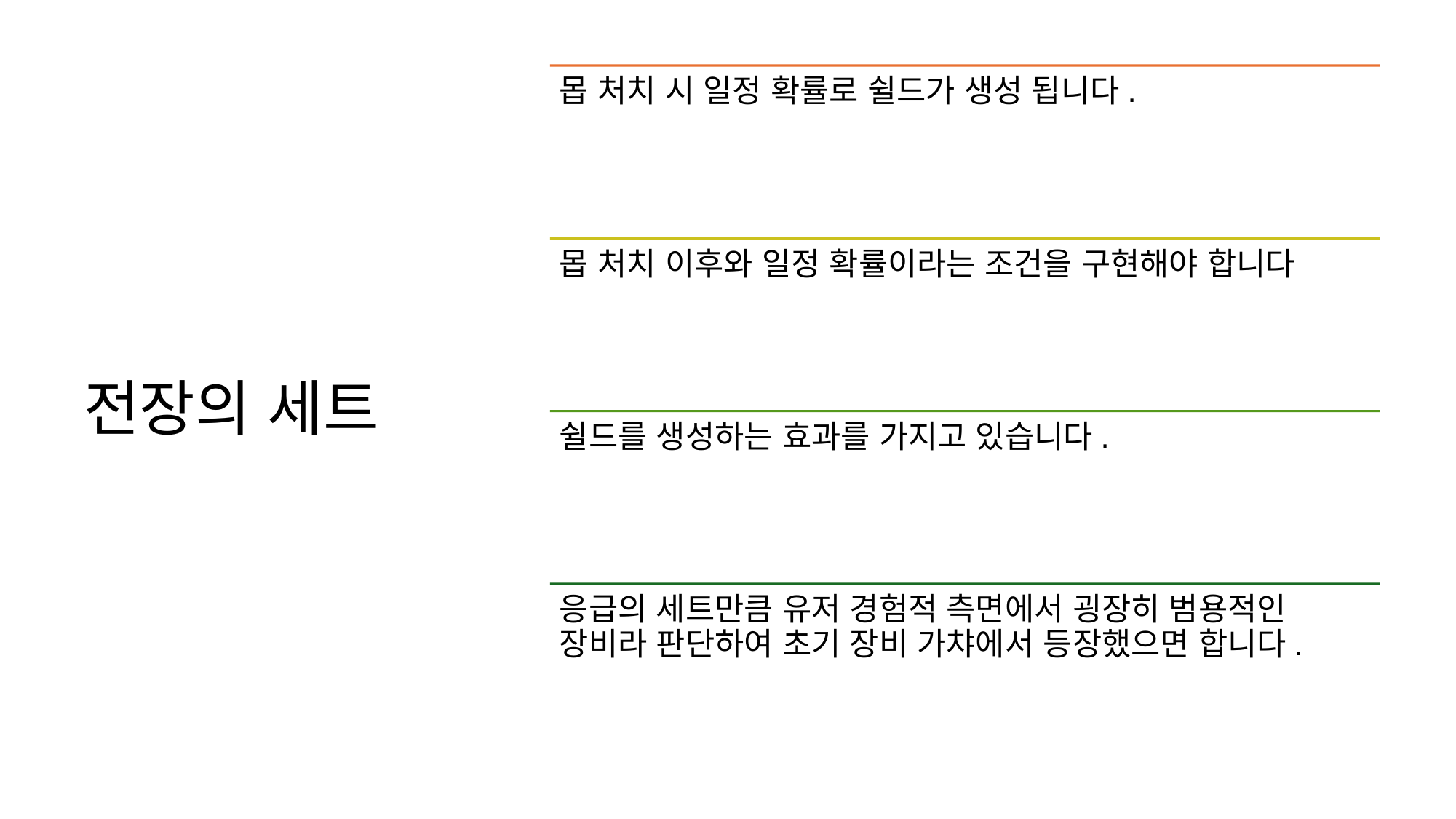

# 전장의 세트
몹 처치 시 일정 확률로 쉴드가 생성 됩니다.
몹 처치 이후와 일정 확률이라는 조건을 구현해야 합니다
쉴드를 생성하는 효과를 가지고 있습니다.
응급의 세트만큼 유저 경험적 측면에서 굉장히 범용적인 장비라 판단하여 초기 장비 가챠에서 등장했으면 합니다.